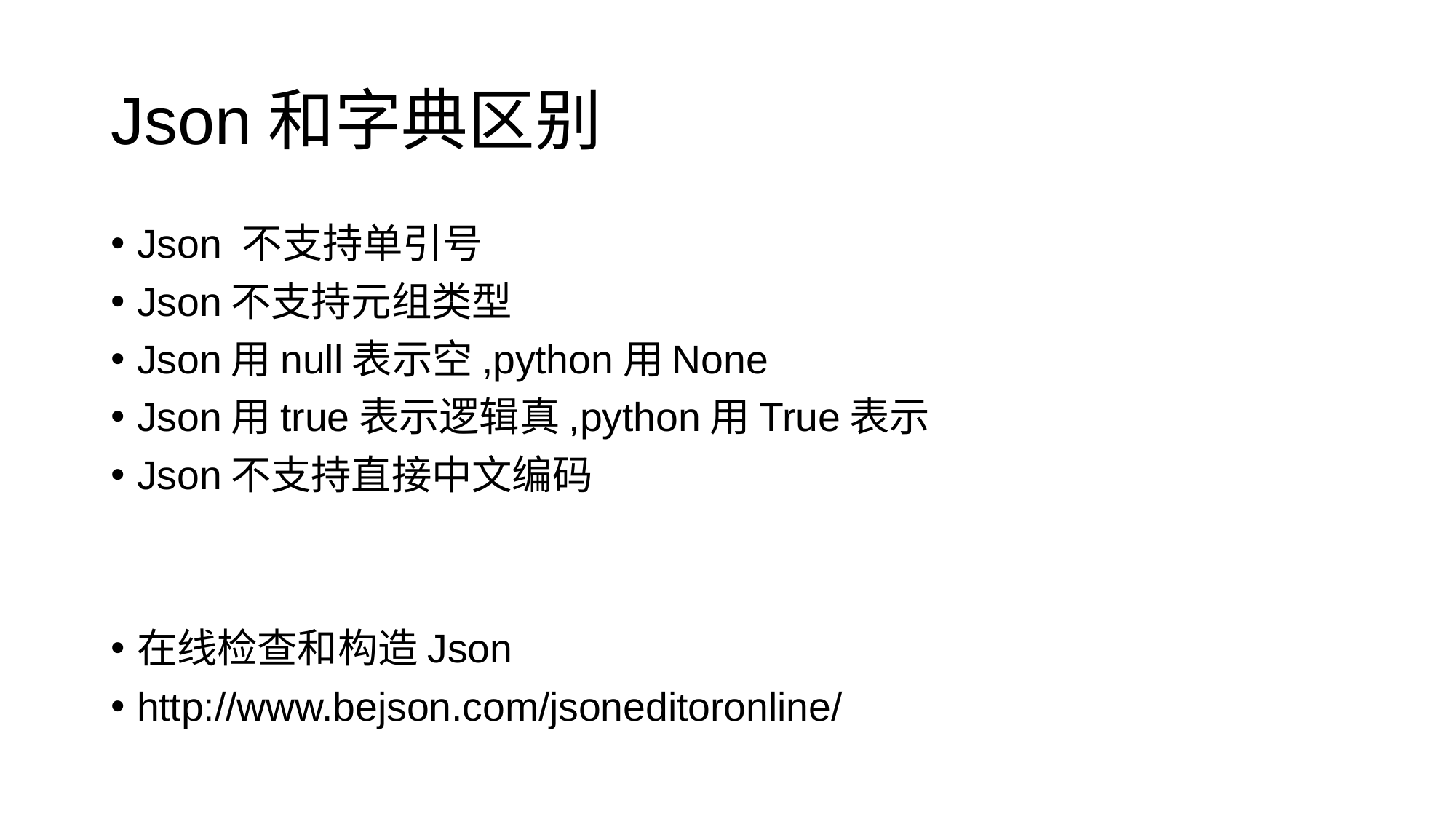

# Json和字典区别
Json 不支持单引号
Json不支持元组类型
Json用null表示空,python用None
Json用true表示逻辑真,python用True表示
Json不支持直接中文编码

在线检查和构造Json
http://www.bejson.com/jsoneditoronline/